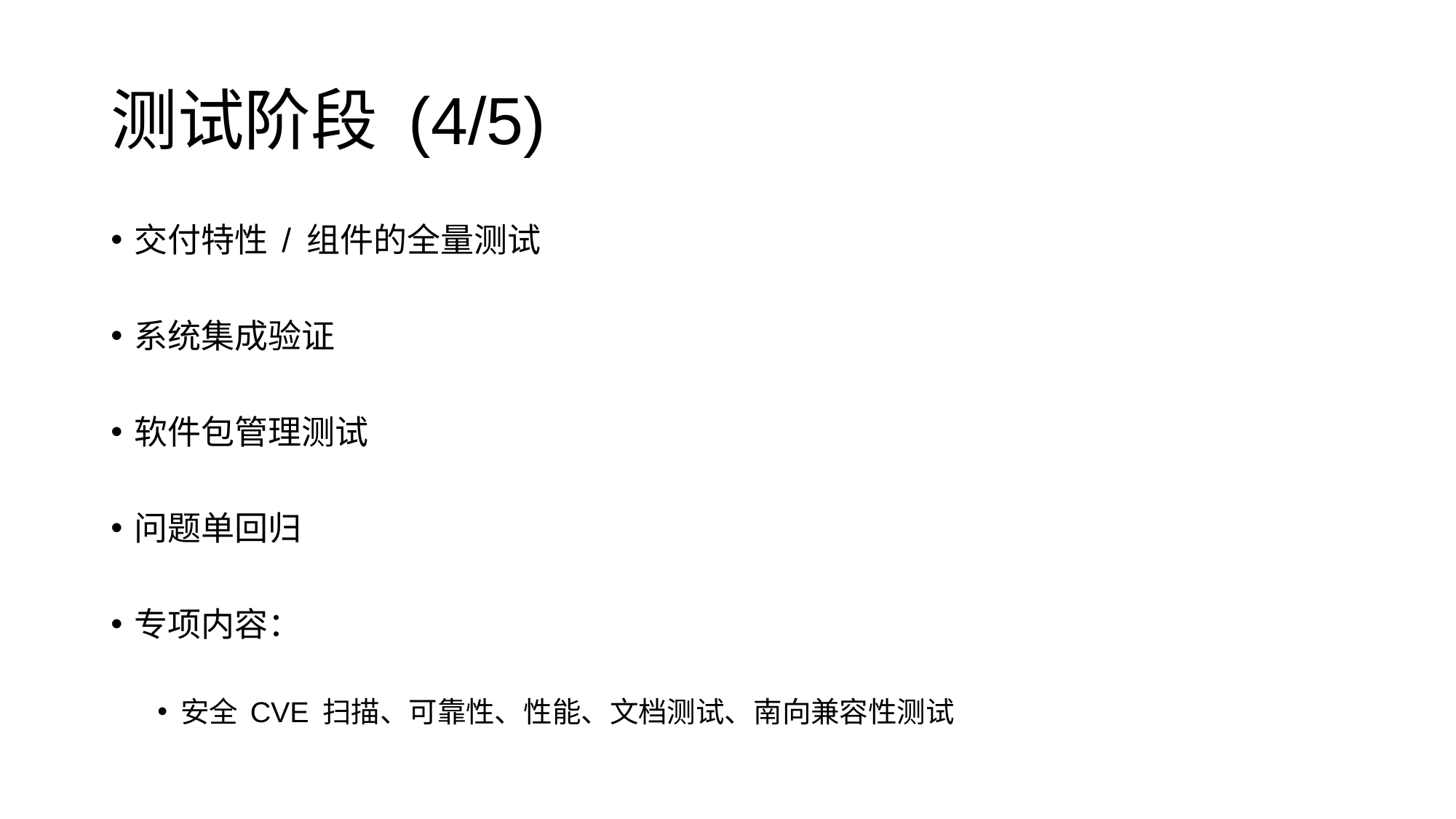

# 测试阶段 (4/5)
交付特性 / 组件的全量测试

系统集成验证

软件包管理测试

问题单回归

专项内容：

安全 CVE 扫描、可靠性、性能、文档测试、南向兼容性测试